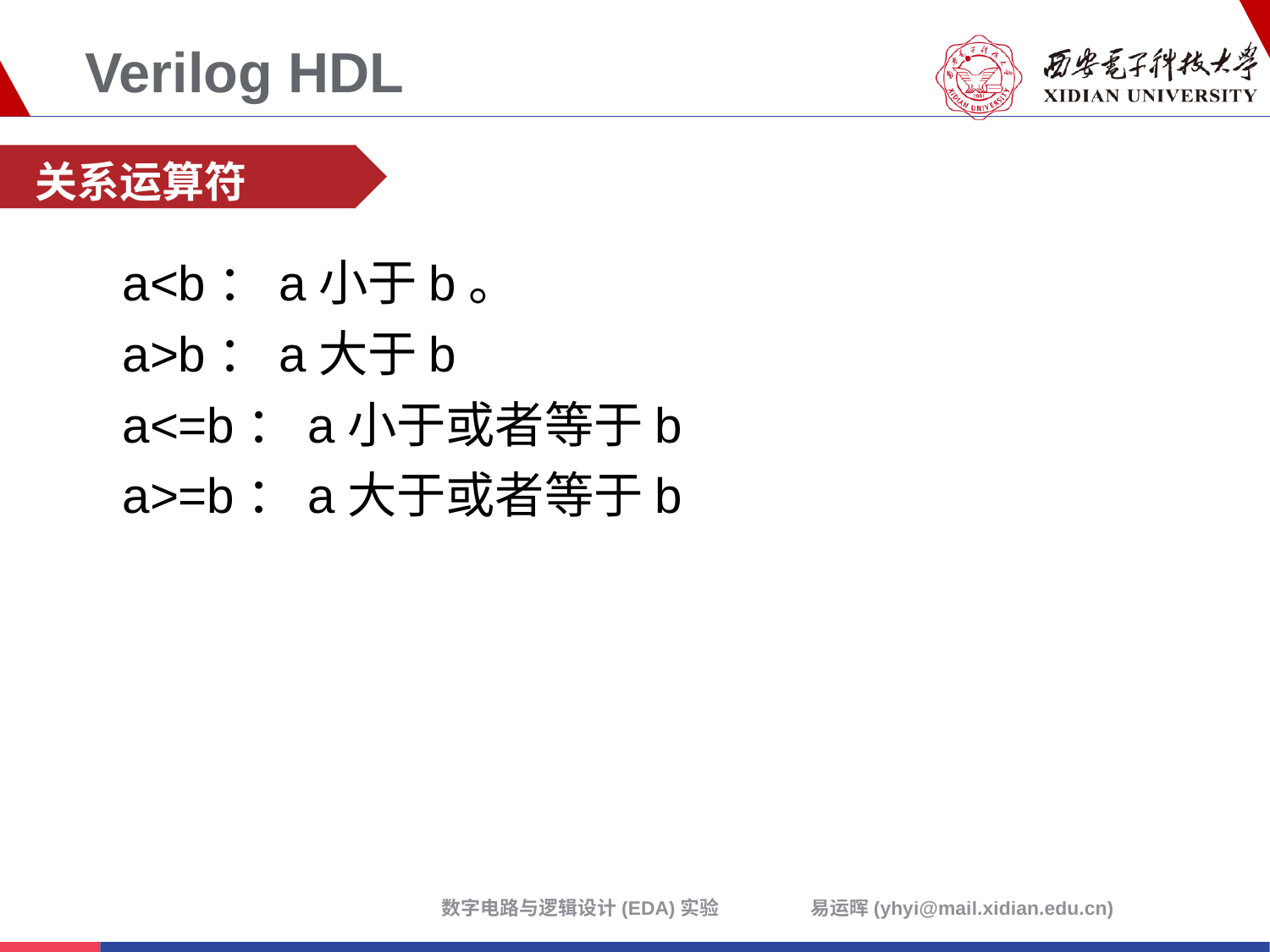

# Verilog HDL
关系运算符
a<b：a小于b。
a>b：a大于b
a<=b：a小于或者等于b
a>=b：a大于或者等于b